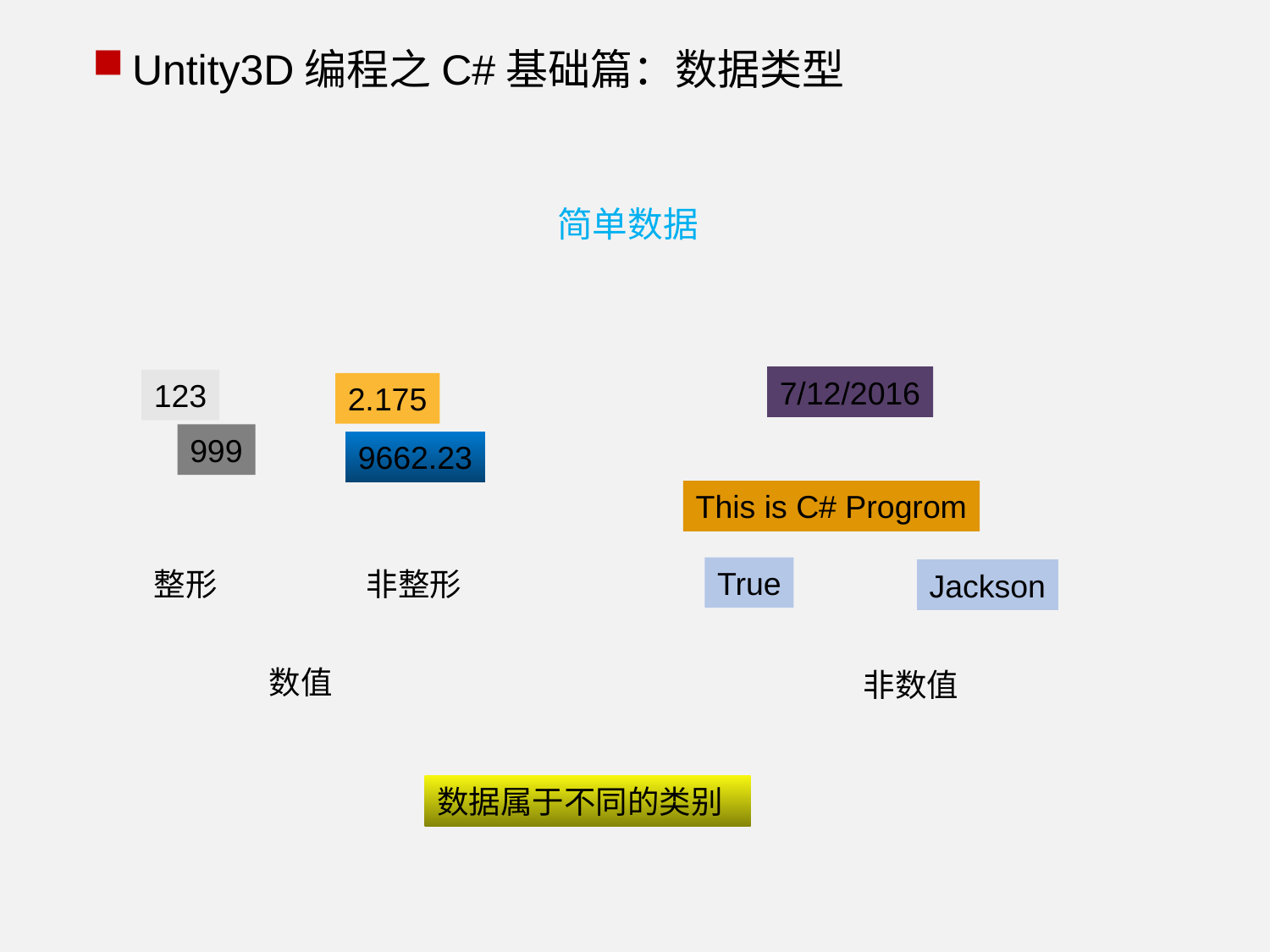

Untity3D编程之C#基础篇：数据类型
简单数据
7/12/2016
123
2.175
999
9662.23
This is C# Progrom
True
整形
非整形
Jackson
数值
非数值
数据属于不同的类别